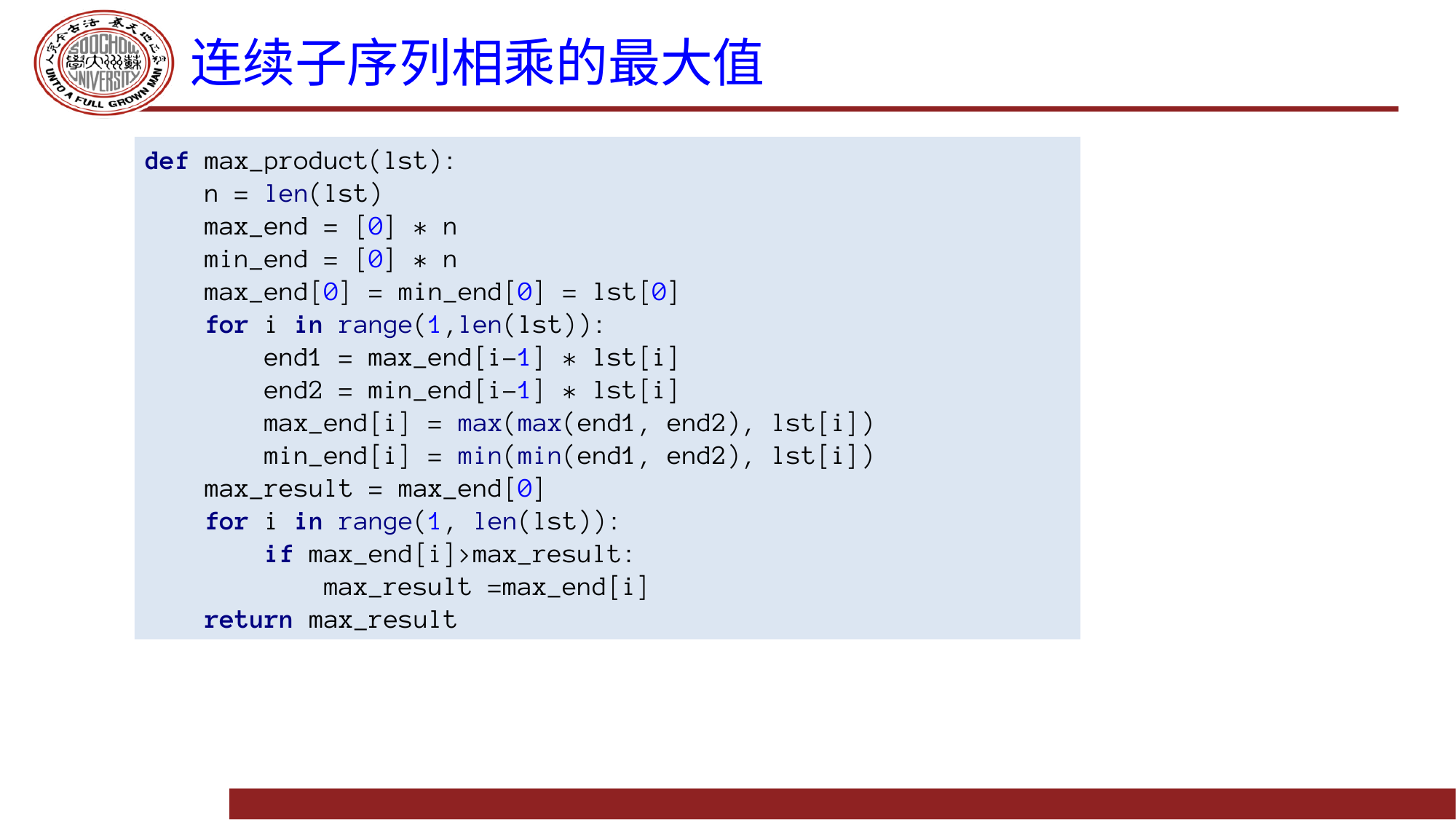

# 连续子序列相乘的最大值
def max_product(lst):
    n = len(lst)
    max_end = [0] * n
    min_end = [0] * n
    max_end[0] = min_end[0] = lst[0]
    for i in range(1,len(lst)):
        end1 = max_end[i-1] * lst[i]
        end2 = min_end[i-1] * lst[i]
        max_end[i] = max(max(end1, end2), lst[i])
        min_end[i] = min(min(end1, end2), lst[i])
    max_result = max_end[0]
    for i in range(1, len(lst)):
        if max_end[i]>max_result:
            max_result =max_end[i]
    return max_result